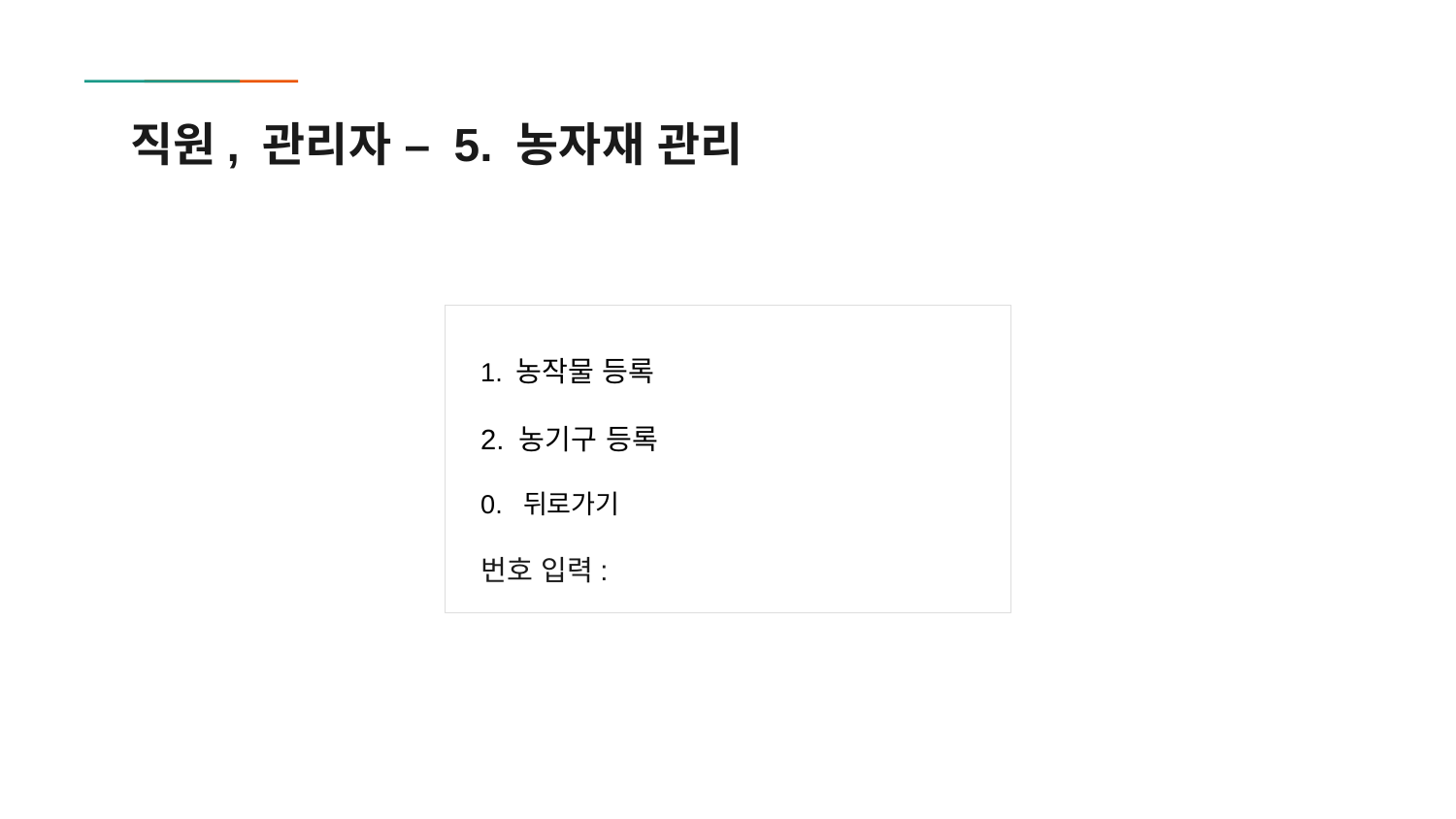

# 직원, 관리자 – 5. 농자재 관리
1. 농작물 등록
2. 농기구 등록
0.  뒤로가기
번호 입력: